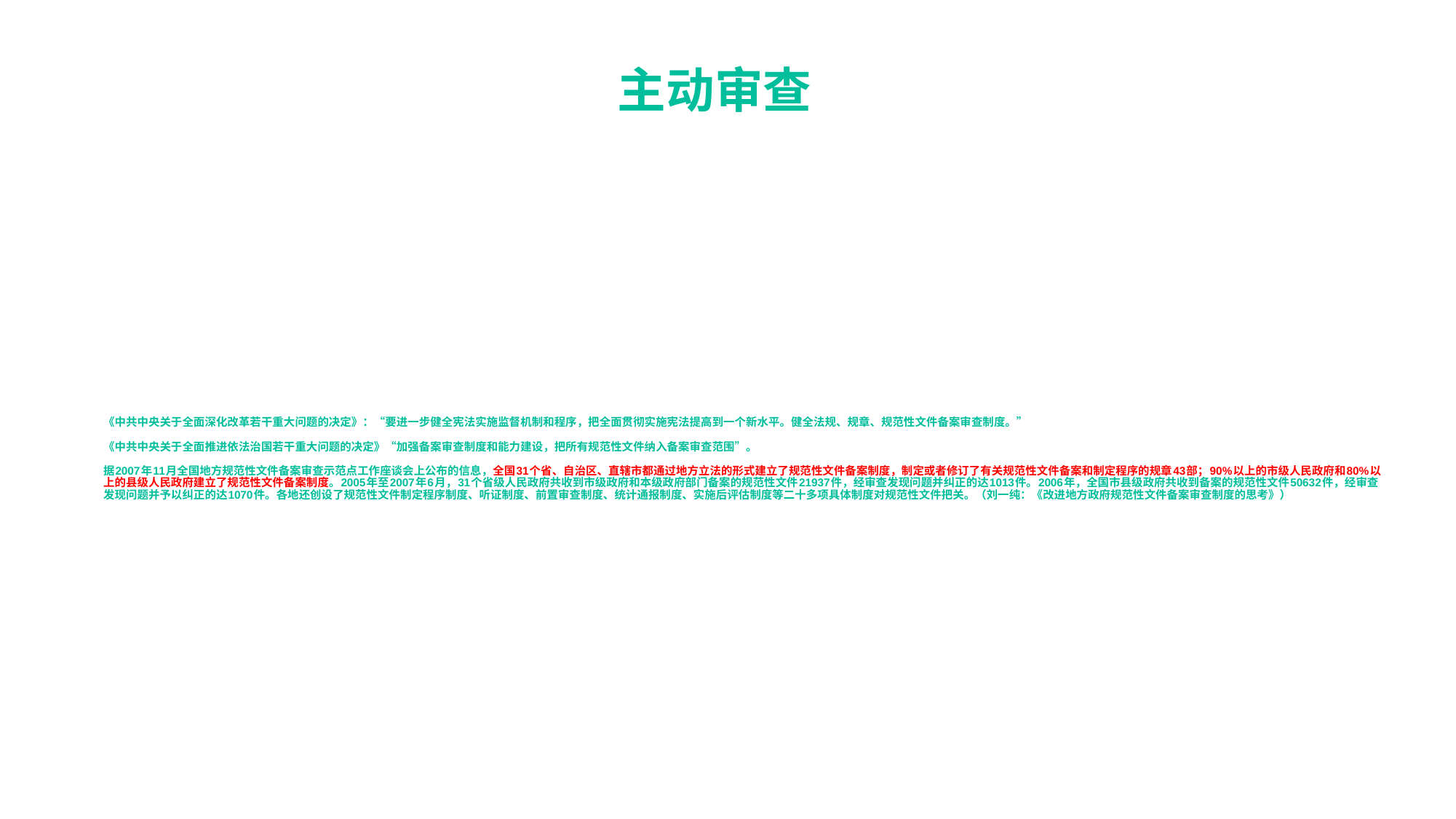

主动审查
# 《中共中央关于全面深化改革若干重大问题的决定》：“要进一步健全宪法实施监督机制和程序，把全面贯彻实施宪法提高到一个新水平。健全法规、规章、规范性文件备案审查制度。” 《中共中央关于全面推进依法治国若干重大问题的决定》“加强备案审查制度和能力建设，把所有规范性文件纳入备案审查范围”。 据2007年11月全国地方规范性文件备案审查示范点工作座谈会上公布的信息，全国31个省、自治区、直辖市都通过地方立法的形式建立了规范性文件备案制度，制定或者修订了有关规范性文件备案和制定程序的规章43部；90%以上的市级人民政府和80%以上的县级人民政府建立了规范性文件备案制度。2005年至2007年6月，31个省级人民政府共收到市级政府和本级政府部门备案的规范性文件21937件，经审查发现问题并纠正的达1013件。2006年，全国市县级政府共收到备案的规范性文件50632件，经审查发现问题并予以纠正的达1070件。各地还创设了规范性文件制定程序制度、听证制度、前置审查制度、统计通报制度、实施后评估制度等二十多项具体制度对规范性文件把关。（刘一纯：《改进地方政府规范性文件备案审查制度的思考》）